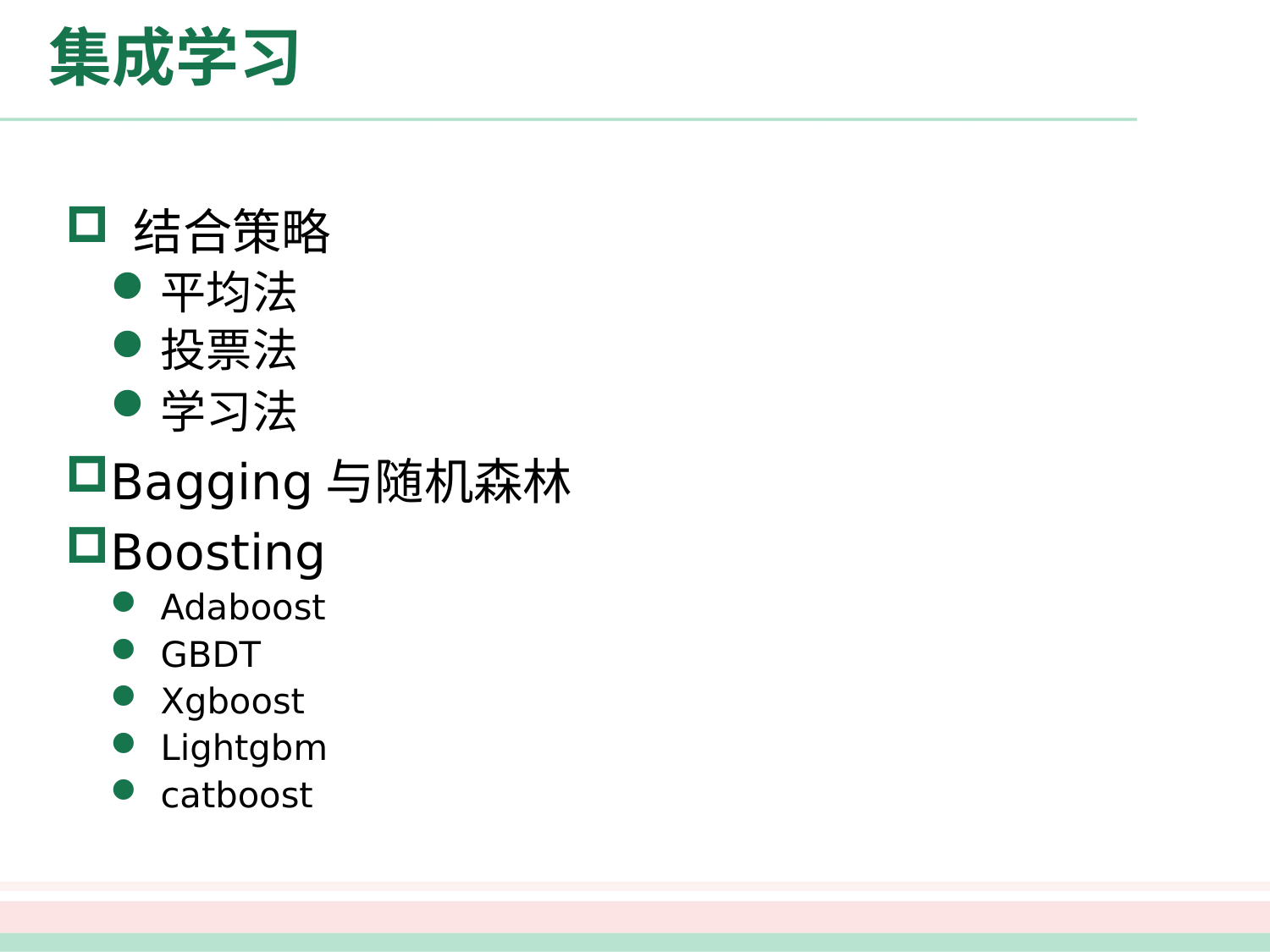

# 集成学习

 结合策略
平均法
投票法
学习法
Bagging与随机森林
Boosting
Adaboost
GBDT
Xgboost
Lightgbm
catboost